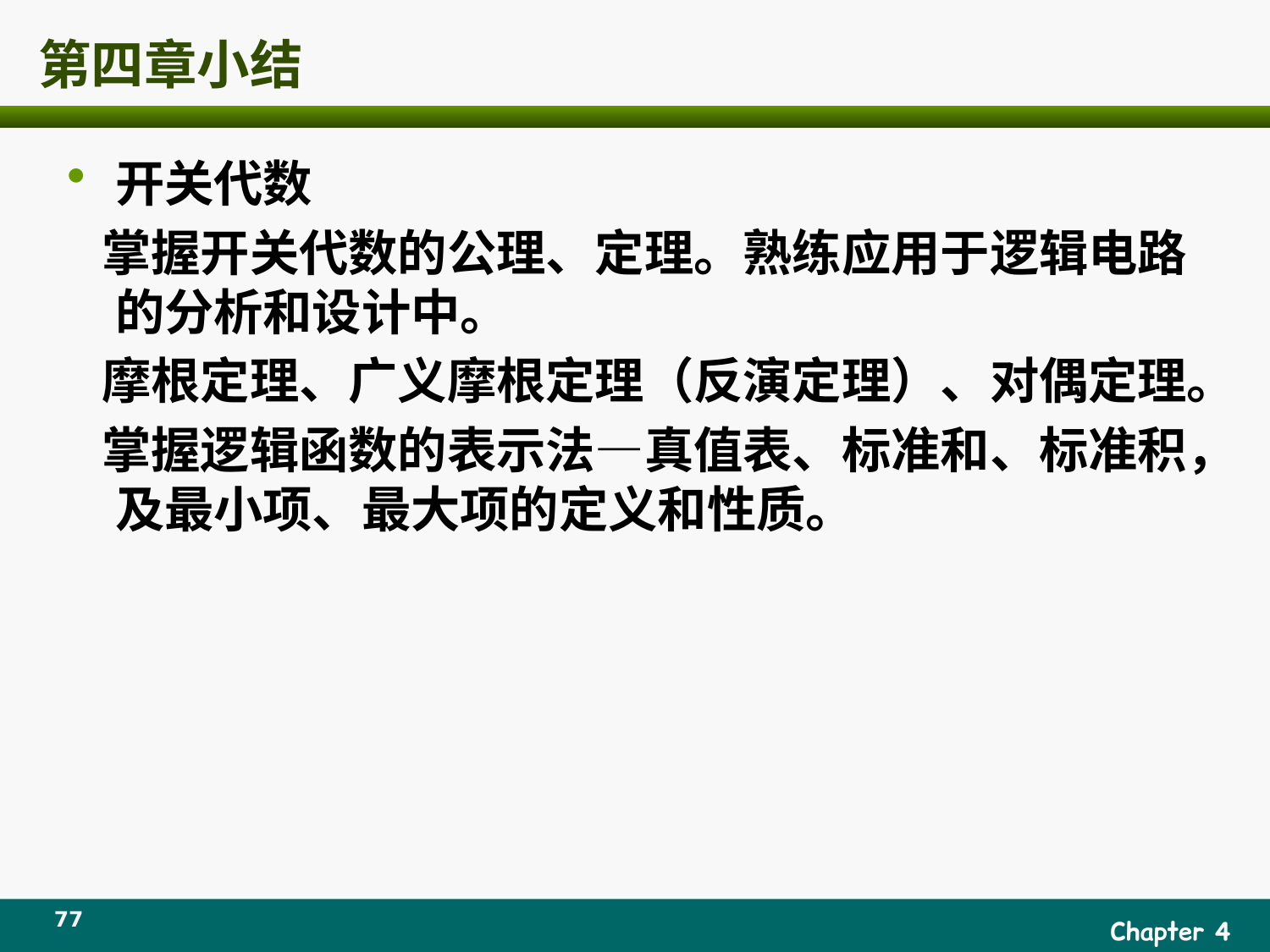

# 第四章小结
开关代数
  掌握开关代数的公理、定理。熟练应用于逻辑电路的分析和设计中。
  摩根定理、广义摩根定理（反演定理）、对偶定理。
  掌握逻辑函数的表示法—真值表、标准和、标准积，及最小项、最大项的定义和性质。
77
Chapter 4